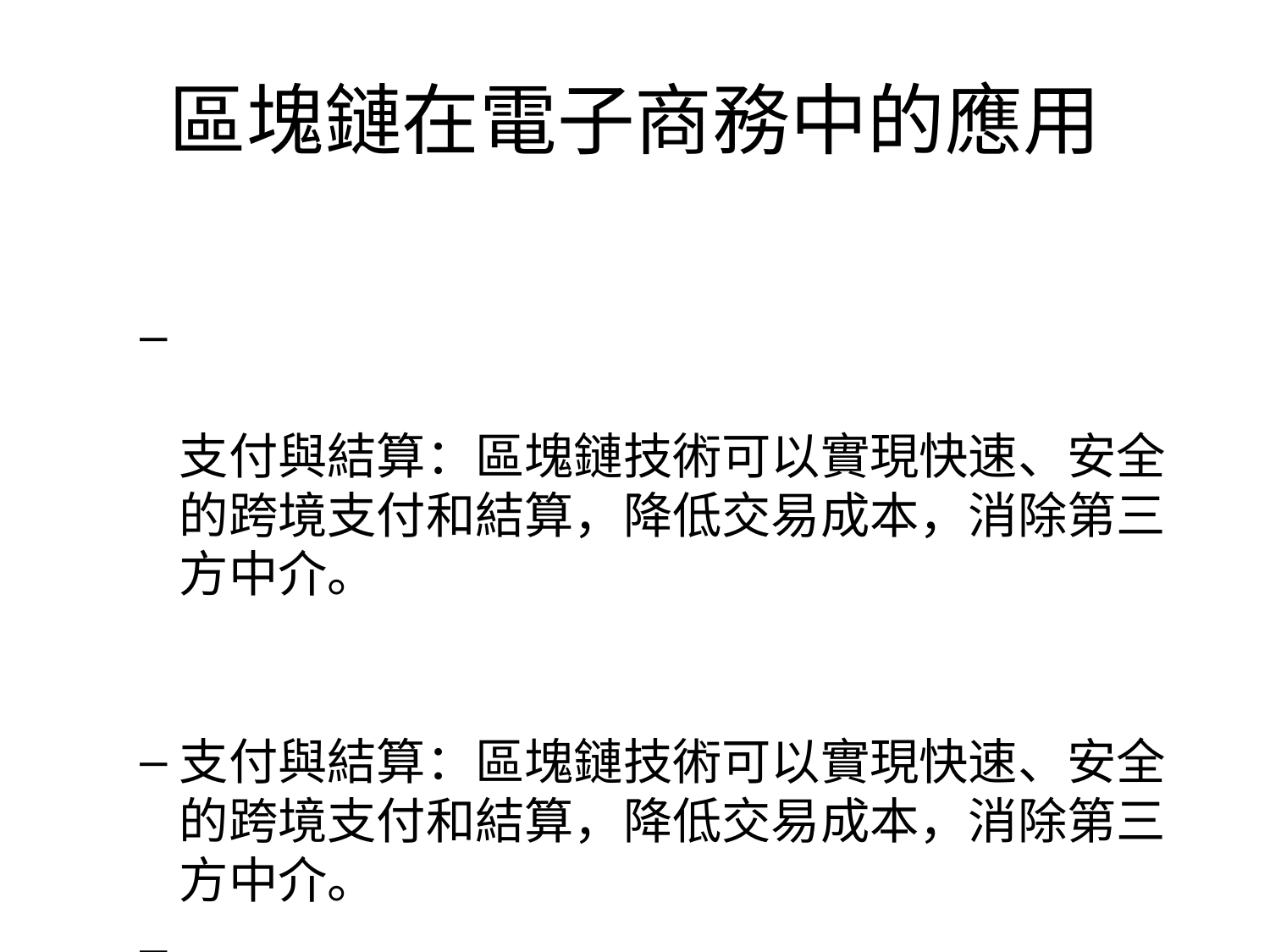

# 區塊鏈在電子商務中的應用

支付與結算：區塊鏈技術可以實現快速、安全的跨境支付和結算，降低交易成本，消除第三方中介。
支付與結算：區塊鏈技術可以實現快速、安全的跨境支付和結算，降低交易成本，消除第三方中介。
供應鏈透明度：區塊鏈可以記錄產品在供應鏈中的每一個環節，從原材料來源到最終消費者，提供完全透明的追蹤能力，有助於提升產品信任度。
供應鏈透明度：區塊鏈可以記錄產品在供應鏈中的每一個環節，從原材料來源到最終消費者，提供完全透明的追蹤能力，有助於提升產品信任度。
智能合約：智能合約是基於區塊鏈的自動執行協議，當預定條件滿足時，智能合約自動執行交易，消除了中介的需求，提升了交易效率。
智能合約：智能合約是基於區塊鏈的自動執行協議，當預定條件滿足時，智能合約自動執行交易，消除了中介的需求，提升了交易效率。
防偽溯源：區塊鏈技術可以防止產品被偽造，通過追溯產品的生產和流通環節，消費者可以確認產品的真實性。
防偽溯源：區塊鏈技術可以防止產品被偽造，通過追溯產品的生產和流通環節，消費者可以確認產品的真實性。